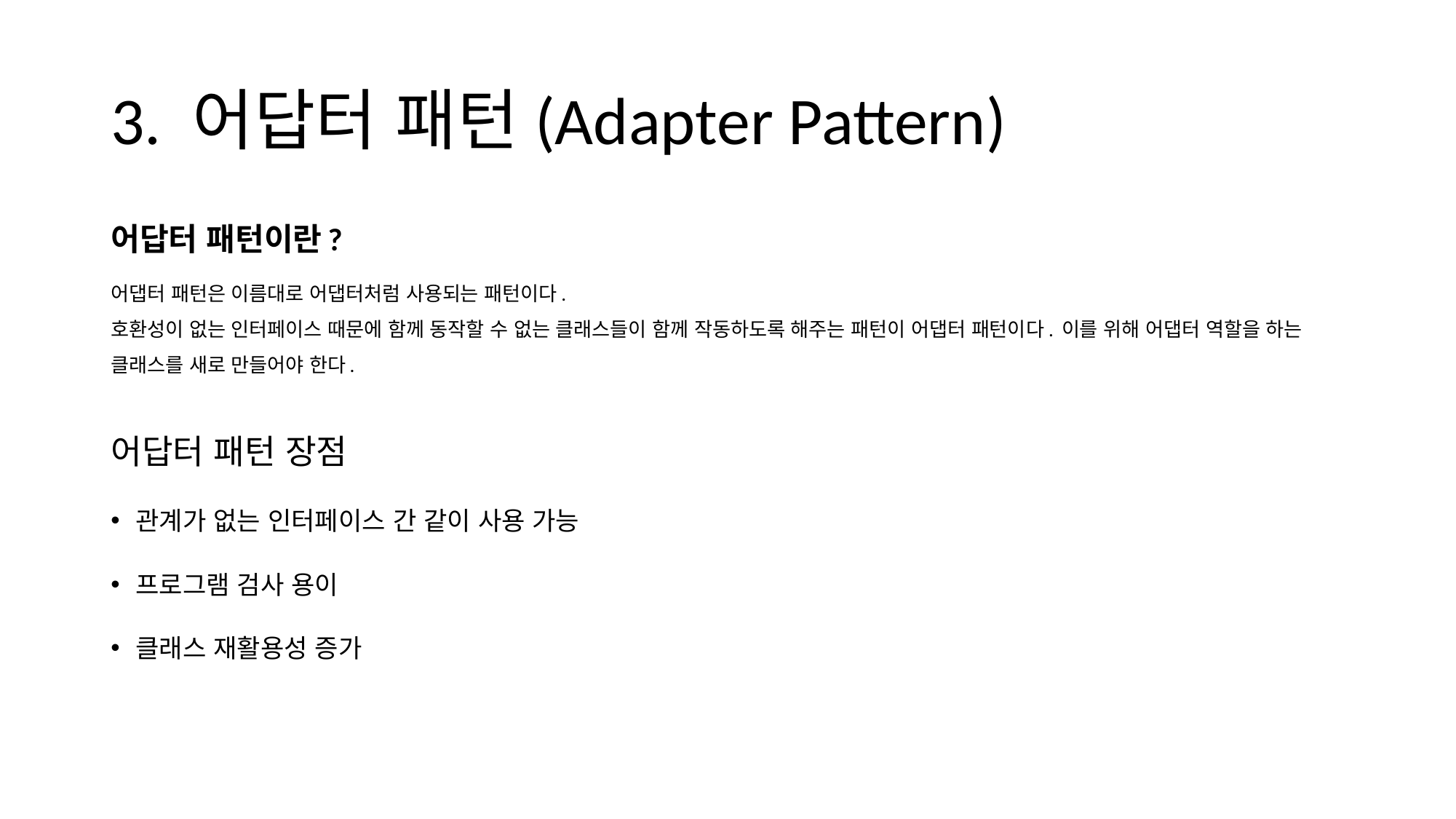

# 3. 어답터 패턴(Adapter Pattern)
어답터 패턴이란?
어댑터 패턴은 이름대로 어댑터처럼 사용되는 패턴이다.
호환성이 없는 인터페이스 때문에 함께 동작할 수 없는 클래스들이 함께 작동하도록 해주는 패턴이 어댑터 패턴이다. 이를 위해 어댑터 역할을 하는 클래스를 새로 만들어야 한다.

어답터 패턴 장점
관계가 없는 인터페이스 간 같이 사용 가능
프로그램 검사 용이
클래스 재활용성 증가